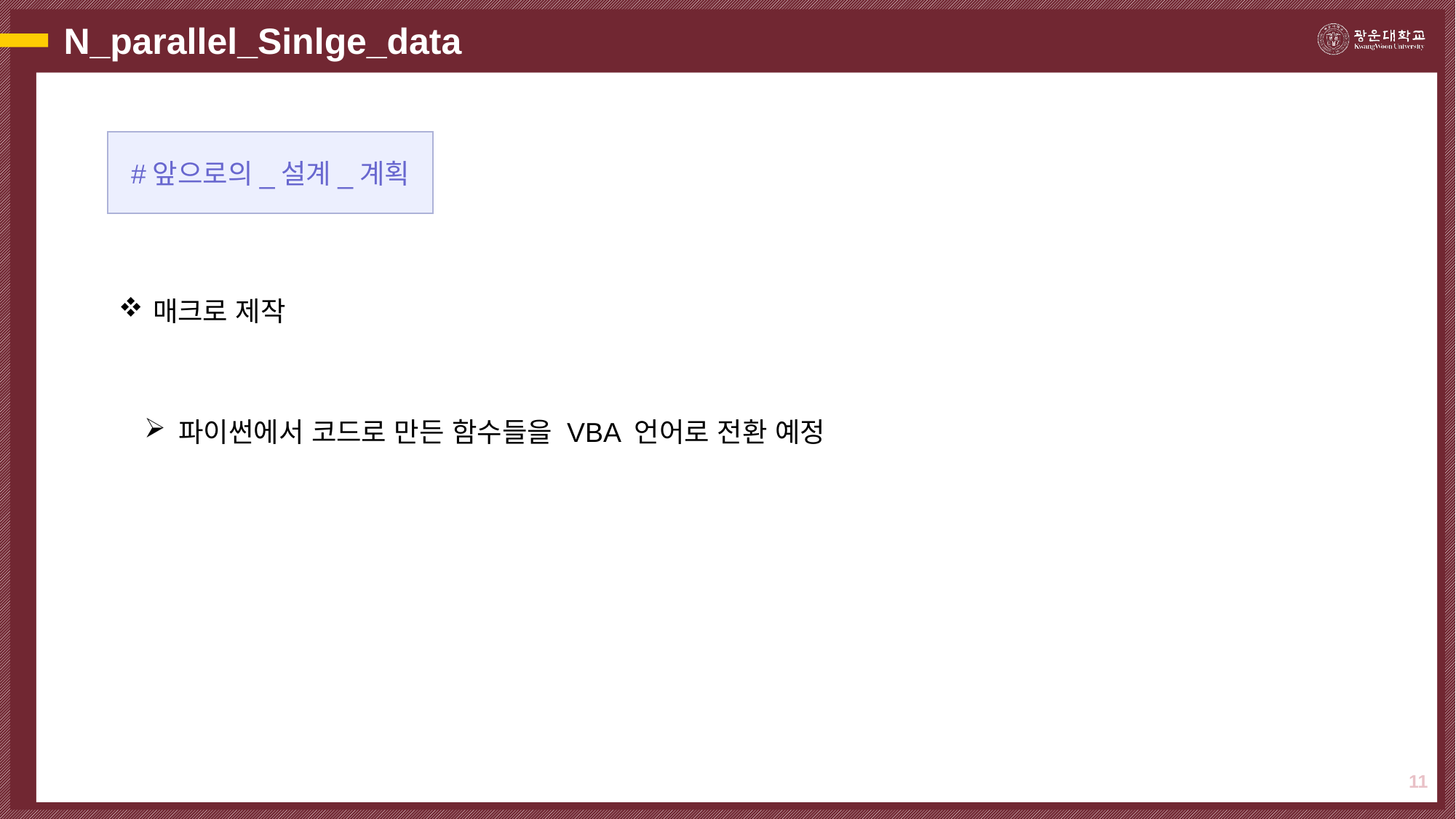

# N_parallel_Sinlge_data
#앞으로의_설계_계획
매크로 제작
파이썬에서 코드로 만든 함수들을 VBA 언어로 전환 예정
11